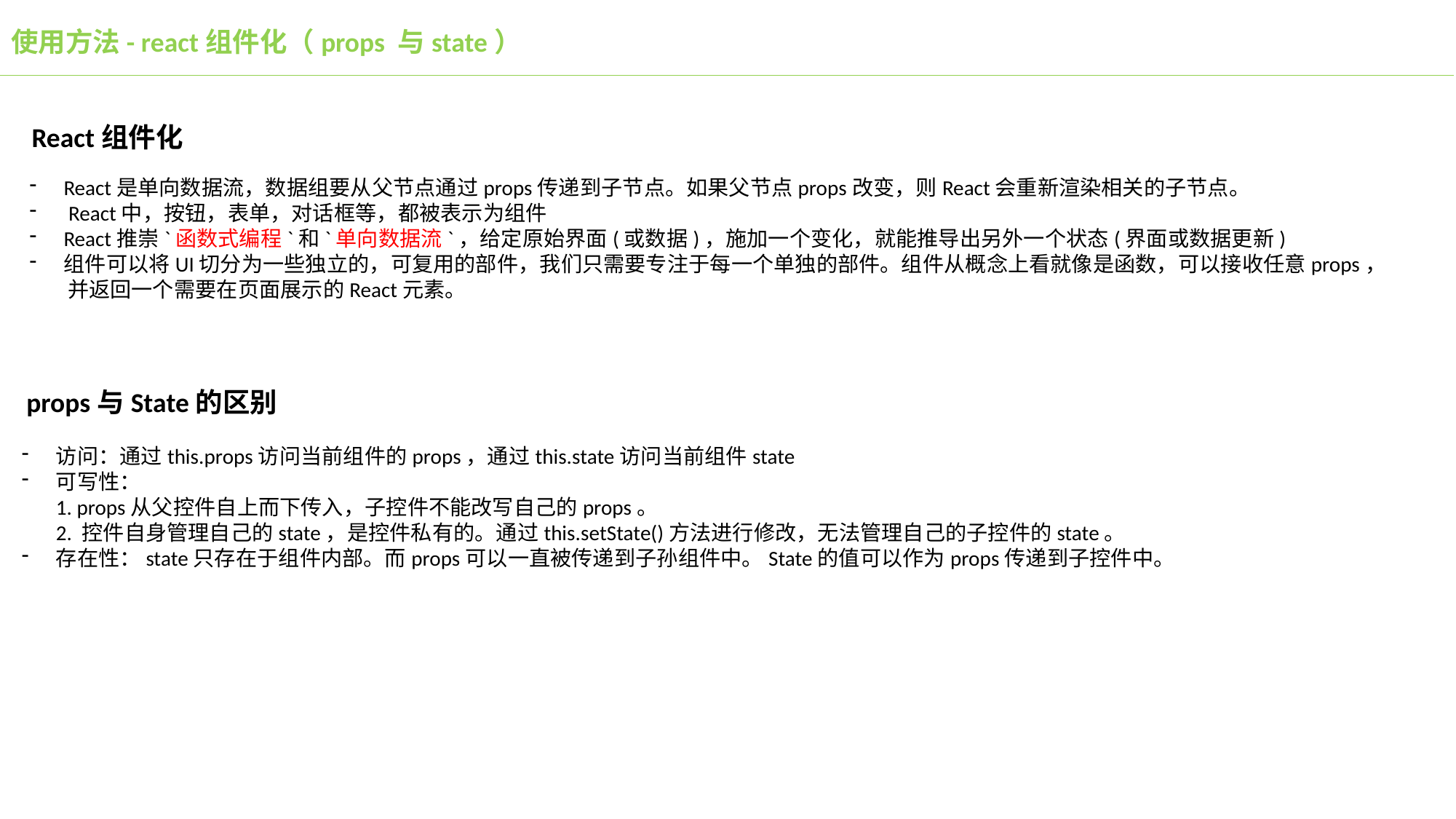

使用方法- react组件化（props 与state）
React组件化
React是单向数据流，数据组要从父节点通过props传递到子节点。如果父节点props改变，则React会重新渲染相关的子节点。
 React中，按钮，表单，对话框等，都被表示为组件
React推崇`函数式编程`和`单向数据流`，给定原始界面(或数据)，施加一个变化，就能推导出另外一个状态(界面或数据更新)
组件可以将UI切分为一些独立的，可复用的部件，我们只需要专注于每一个单独的部件。组件从概念上看就像是函数，可以接收任意props，
       并返回一个需要在页面展示的React元素。
props与State的区别
访问：通过this.props访问当前组件的props，通过this.state访问当前组件state
可写性：
1. props从父控件自上而下传入，子控件不能改写自己的props。
2. 控件自身管理自己的state，是控件私有的。通过this.setState()方法进行修改，无法管理自己的子控件的state。
存在性：state只存在于组件内部。而props可以一直被传递到子孙组件中。State的值可以作为props传递到子控件中。